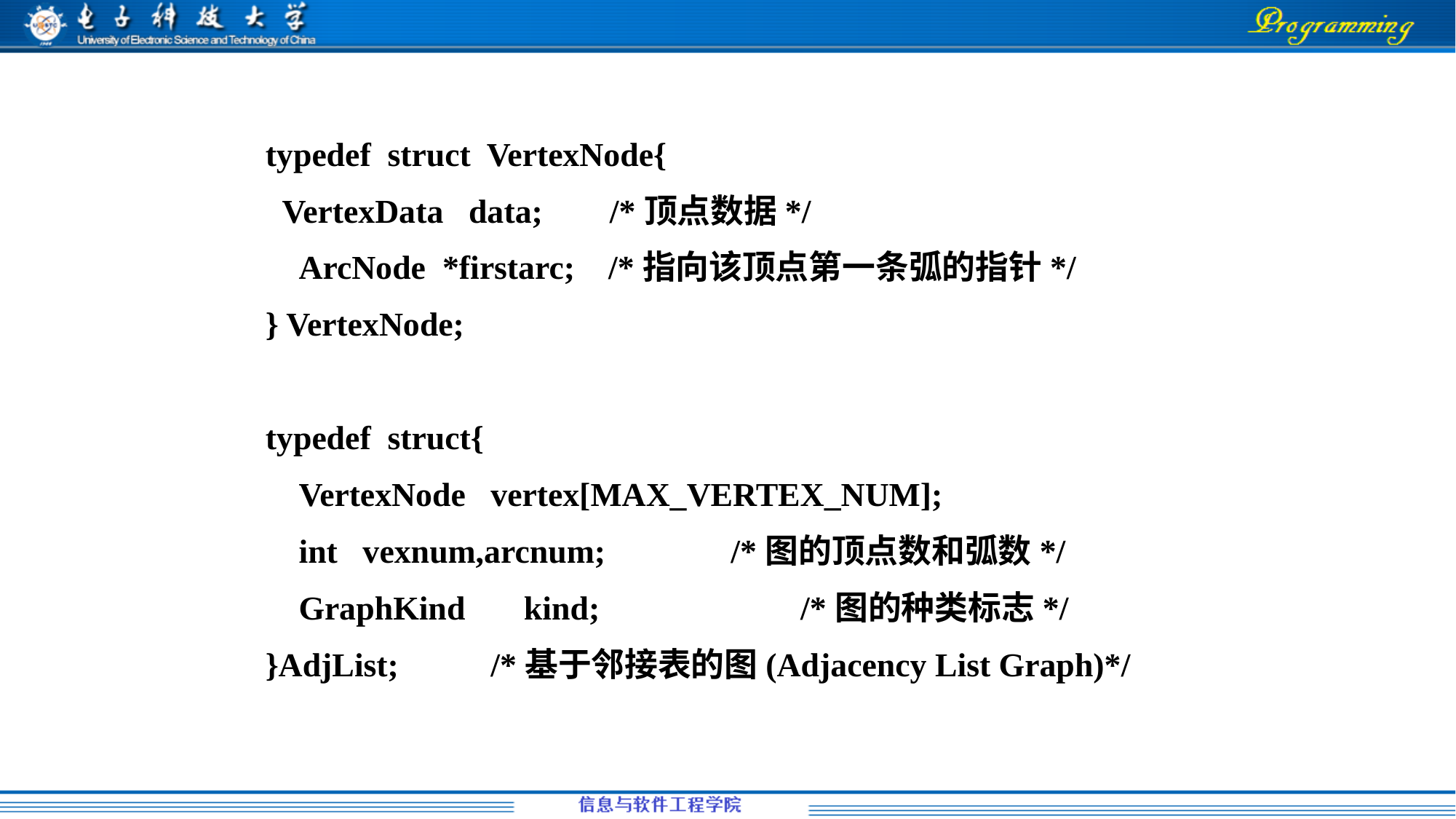

typedef  struct  VertexNode{
  VertexData   data;        /*顶点数据*/
    ArcNode  *firstarc;    /*指向该顶点第一条弧的指针*/
} VertexNode;

typedef  struct{
    VertexNode   vertex[MAX_VERTEX_NUM];
    int   vexnum,arcnum;               /*图的顶点数和弧数*/
    GraphKind       kind;                        /*图的种类标志*/
}AdjList;           /*基于邻接表的图(Adjacency List Graph)*/